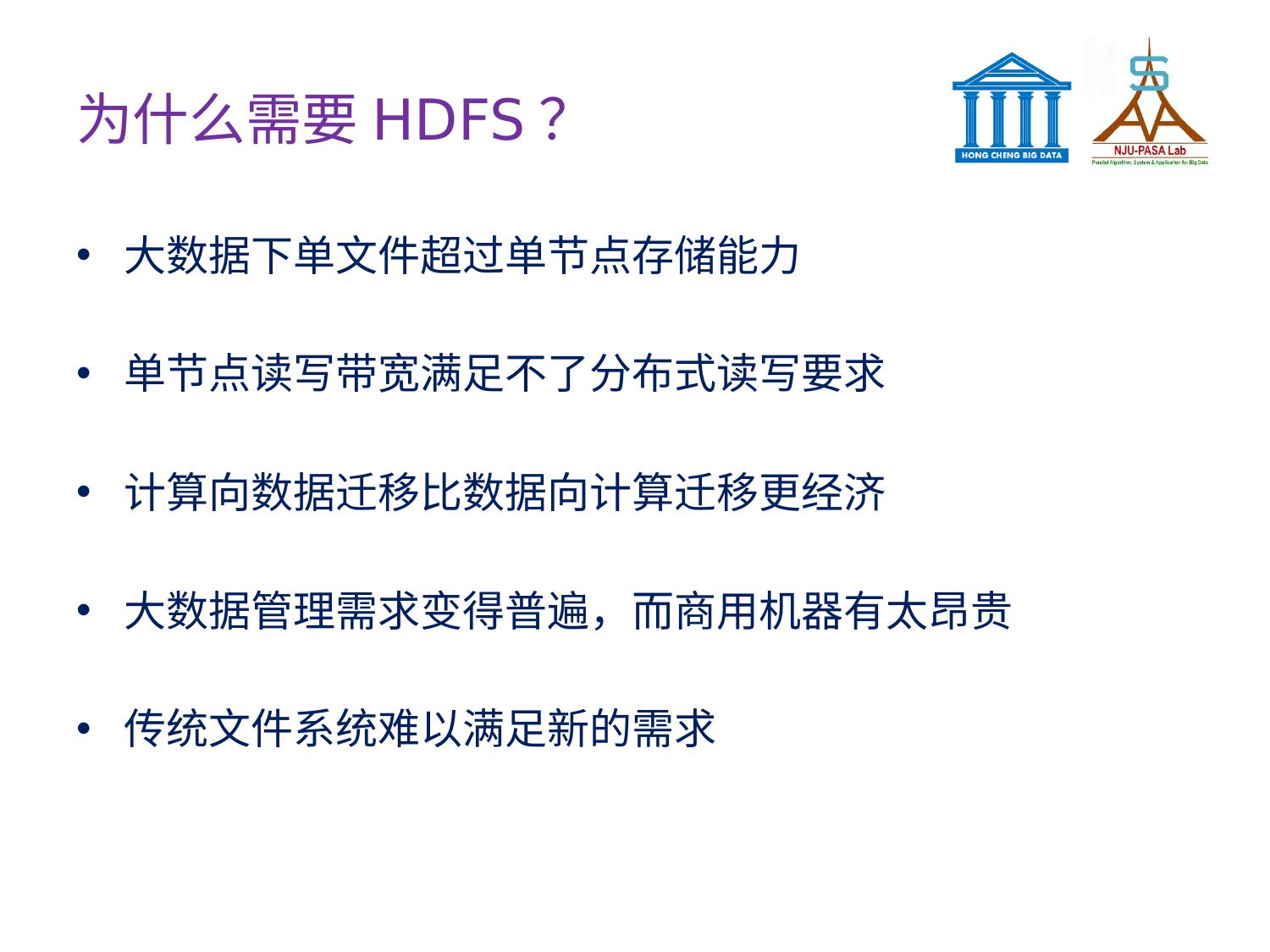

# 为什么需要HDFS？
大数据下单文件超过单节点存储能力

单节点读写带宽满足不了分布式读写要求

计算向数据迁移比数据向计算迁移更经济

大数据管理需求变得普遍，而商用机器有太昂贵

传统文件系统难以满足新的需求